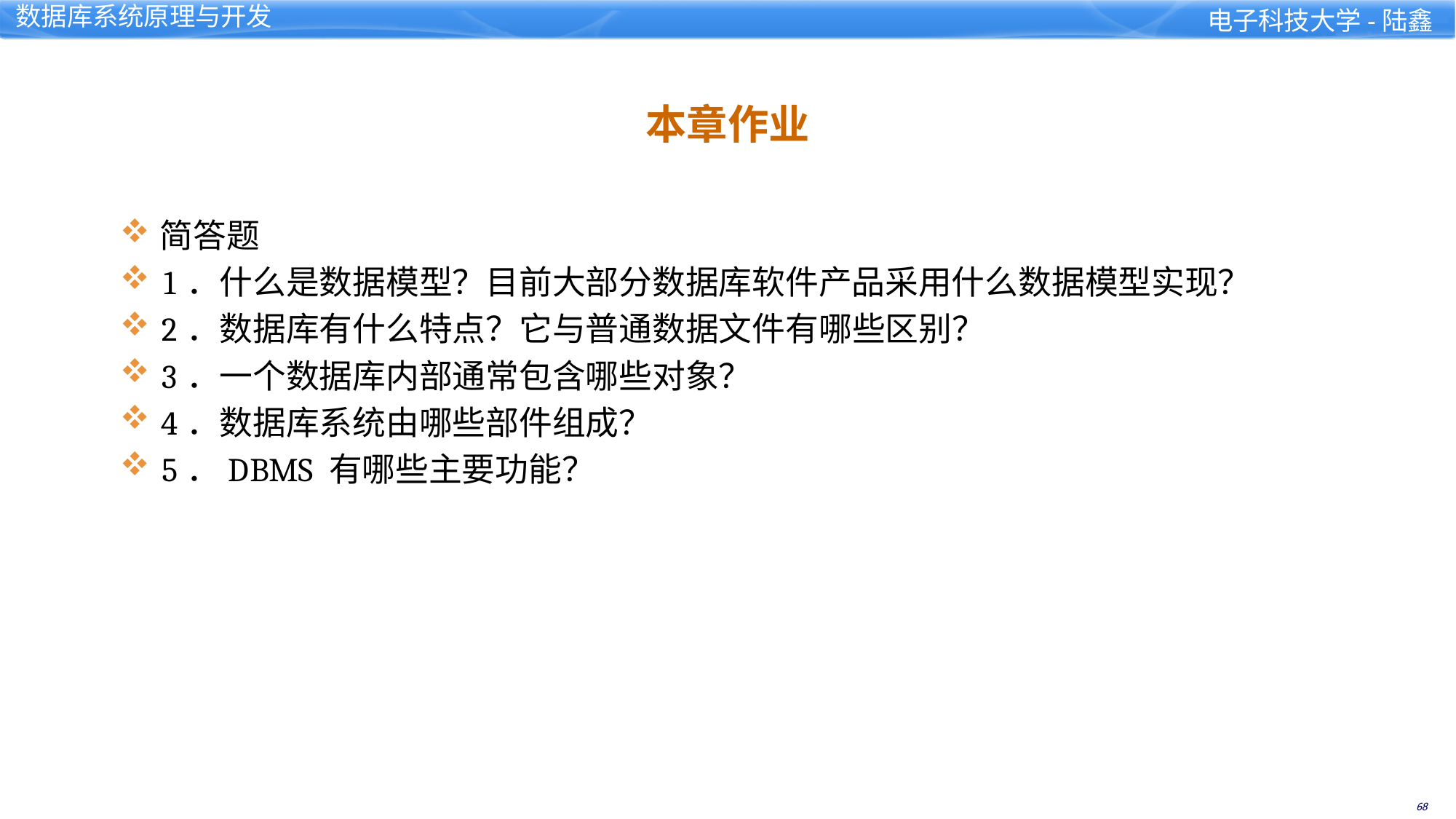

# 本章作业
简答题
1．什么是数据模型？目前大部分数据库软件产品采用什么数据模型实现？
2．数据库有什么特点？它与普通数据文件有哪些区别？
3．一个数据库内部通常包含哪些对象？
4．数据库系统由哪些部件组成？
5．DBMS 有哪些主要功能？